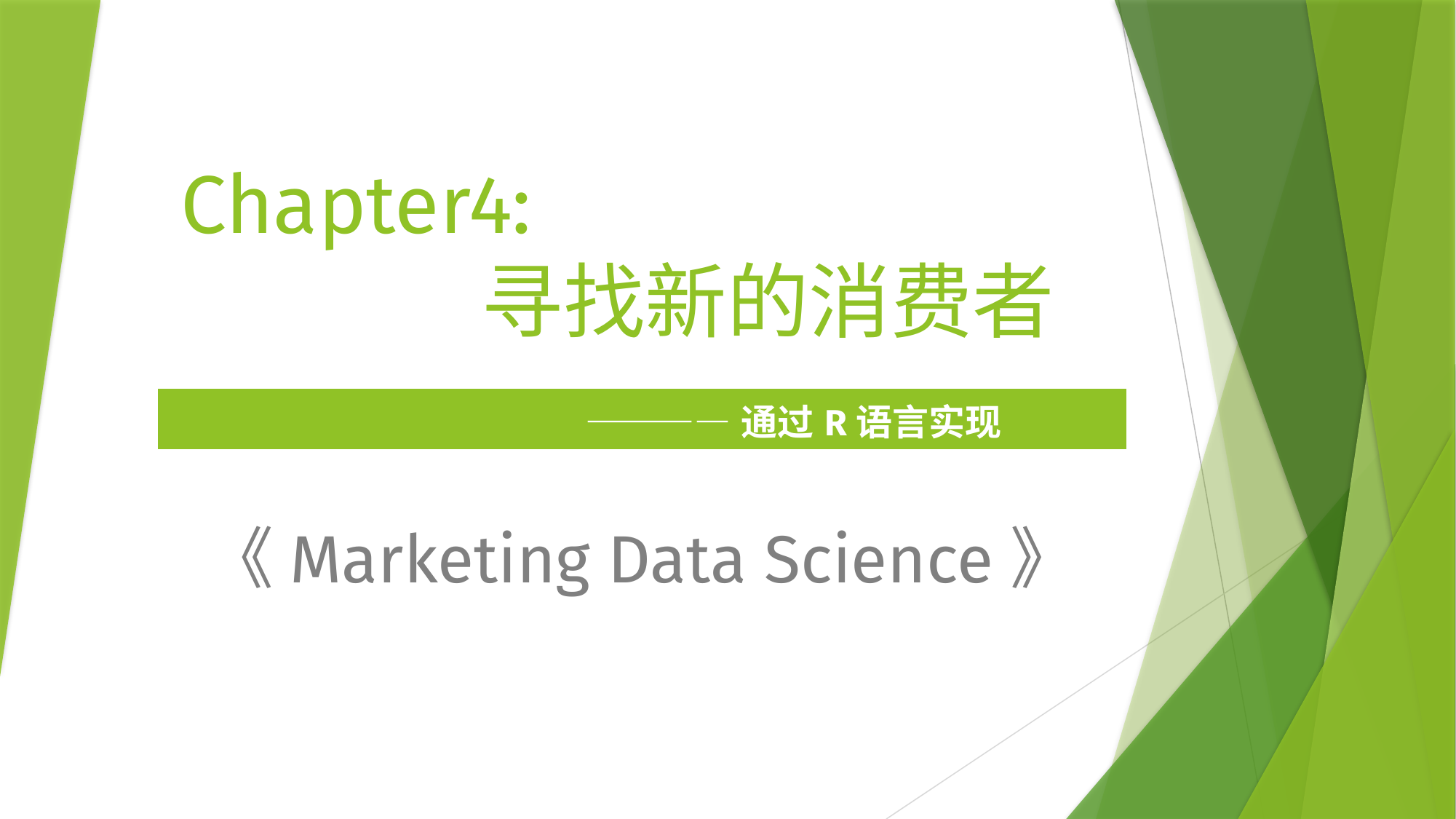

# Chapter4: 寻找新的消费者
| ————通过R语言实现 |
| --- |
《Marketing Data Science》